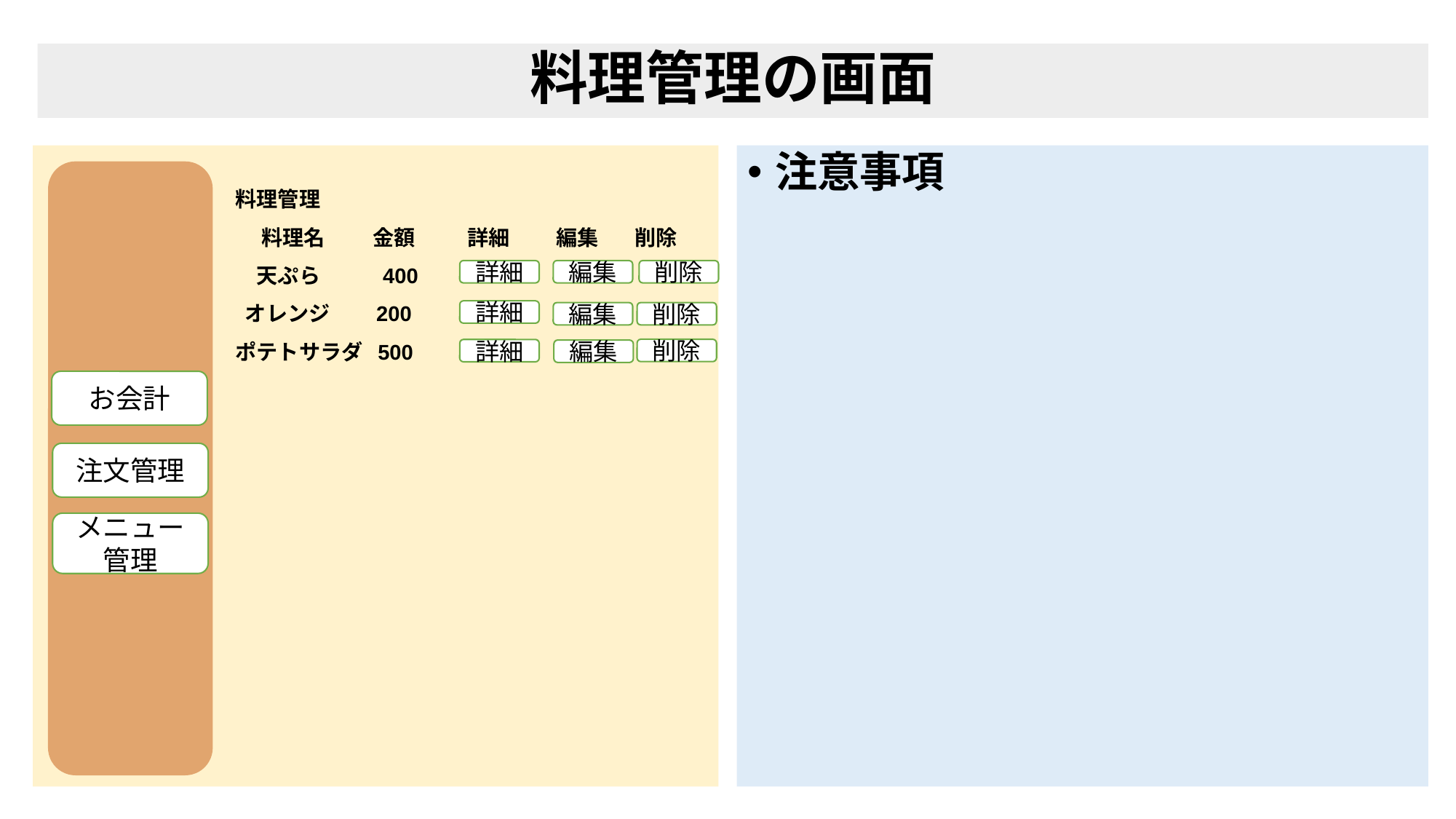

# 料理管理の画面

　　　　　　　　　料理管理
　　　 　　　　　　　料理名　 　金額　　  詳細　     編集   　削除
　　　　　　　　　　天ぷら　　   400
　　　　　　　　　  オレンジ　    200
　　　　　　　　　ポテトサラダ  500
　　　など

注意事項

詳細
編集
削除
詳細
編集
削除
削除
詳細
編集
お会計
注文管理
メニュー管理